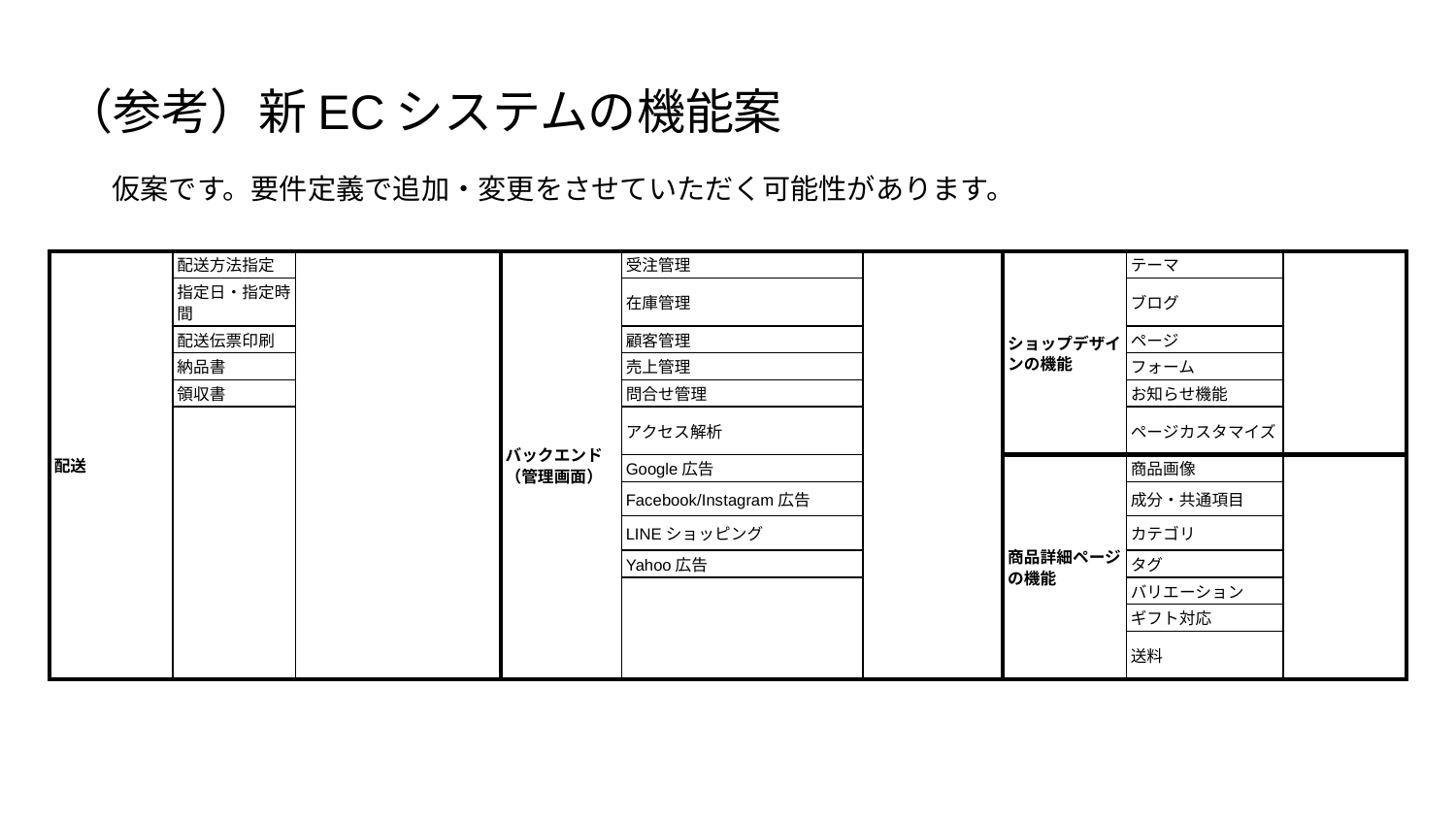

# （参考）新ECシステムの機能案

仮案です。要件定義で追加・変更をさせていただく可能性があります。
| 配送 | 配送方法指定 |  | バックエンド（管理画面） | 受注管理 |  | ショップデザインの機能 | テーマ |  |
| --- | --- | --- | --- | --- | --- | --- | --- | --- |
|  | 指定日・指定時間 |  |  | 在庫管理 |  |  | ブログ |  |
|  | 配送伝票印刷 |  |  | 顧客管理 |  |  | ページ |  |
|  | 納品書 |  |  | 売上管理 |  |  | フォーム |  |
|  | 領収書 |  |  | 問合せ管理 |  |  | お知らせ機能 |  |
|  |  |  |  | アクセス解析 |  |  | ページカスタマイズ |  |
|  |  |  |  | Google広告 |  | 商品詳細ページの機能 | 商品画像 |  |
|  |  |  |  | Facebook/Instagram広告 |  |  | 成分・共通項目 |  |
|  |  |  |  | LINEショッピング |  |  | カテゴリ |  |
|  |  |  |  | Yahoo広告 |  |  | タグ |  |
|  |  |  |  |  |  |  | バリエーション |  |
|  |  |  |  |  |  |  | ギフト対応 |  |
|  |  |  |  |  |  |  | 送料 |  |